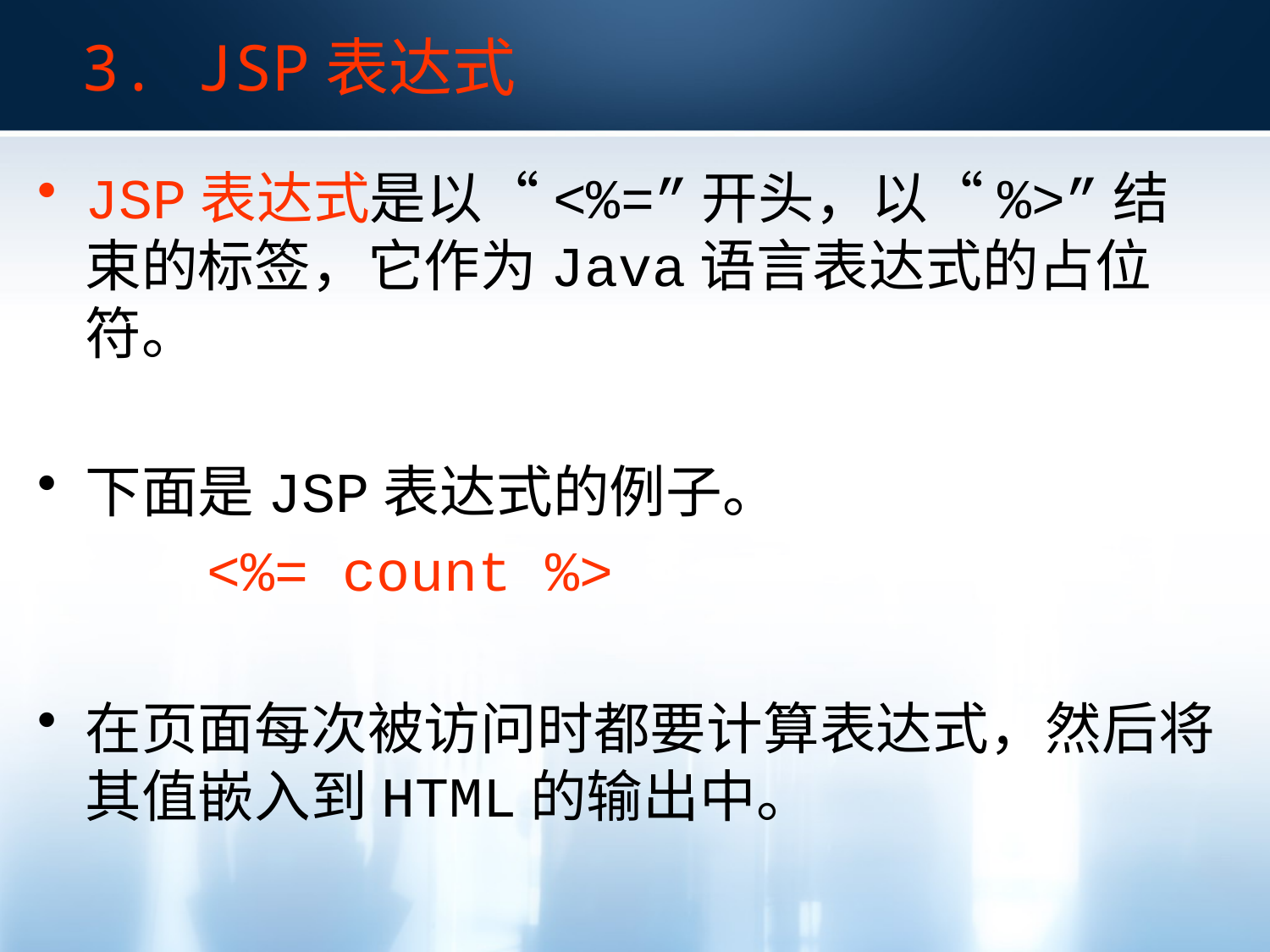

3. JSP表达式
JSP表达式是以“<%=”开头，以“%>”结束的标签，它作为Java语言表达式的占位符。

下面是JSP表达式的例子。
     <%= count %>

在页面每次被访问时都要计算表达式，然后将其值嵌入到HTML的输出中。